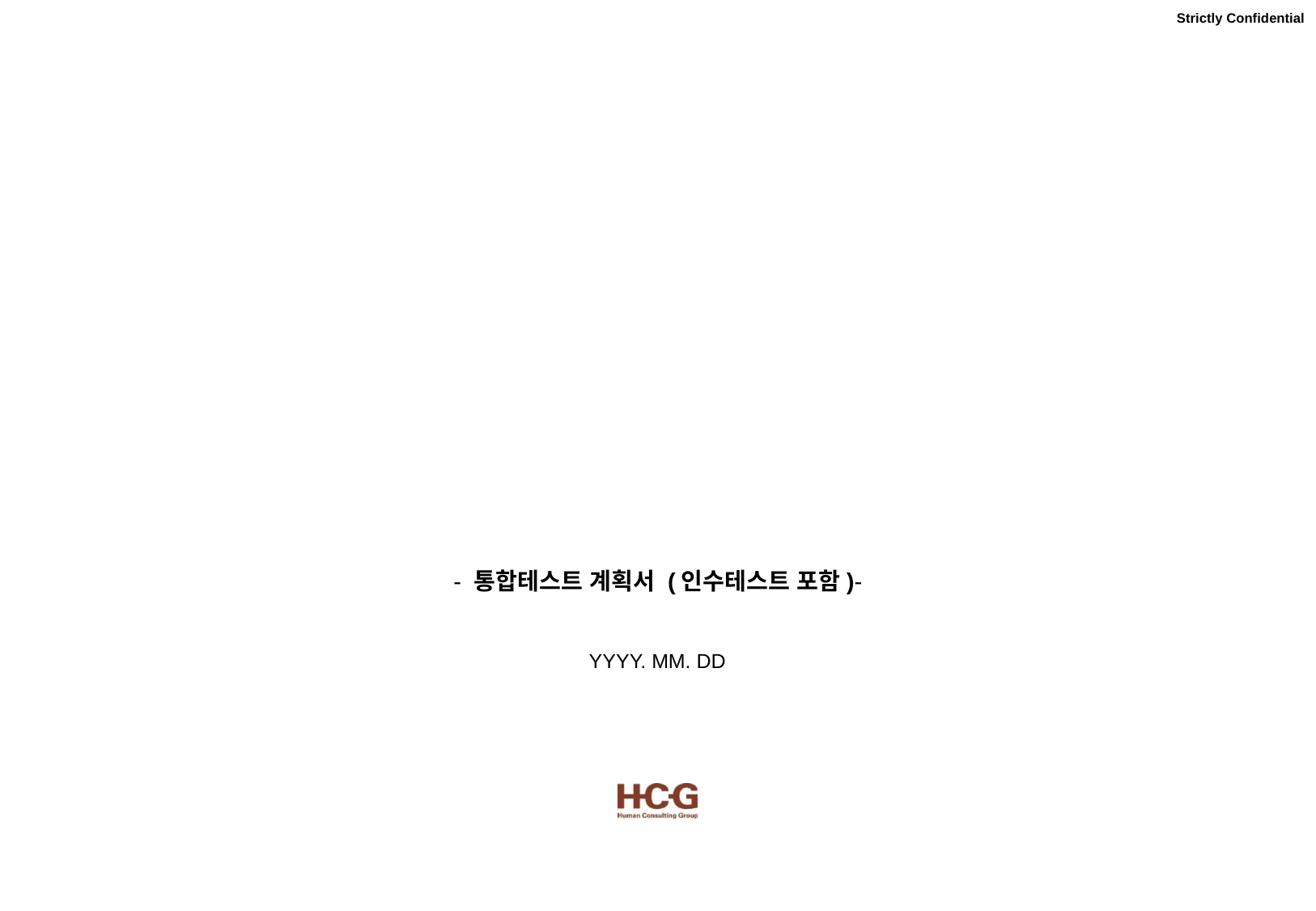

Strictly Confidential

- 통합테스트 계획서 (인수테스트 포함)-
YYYY. MM. DD